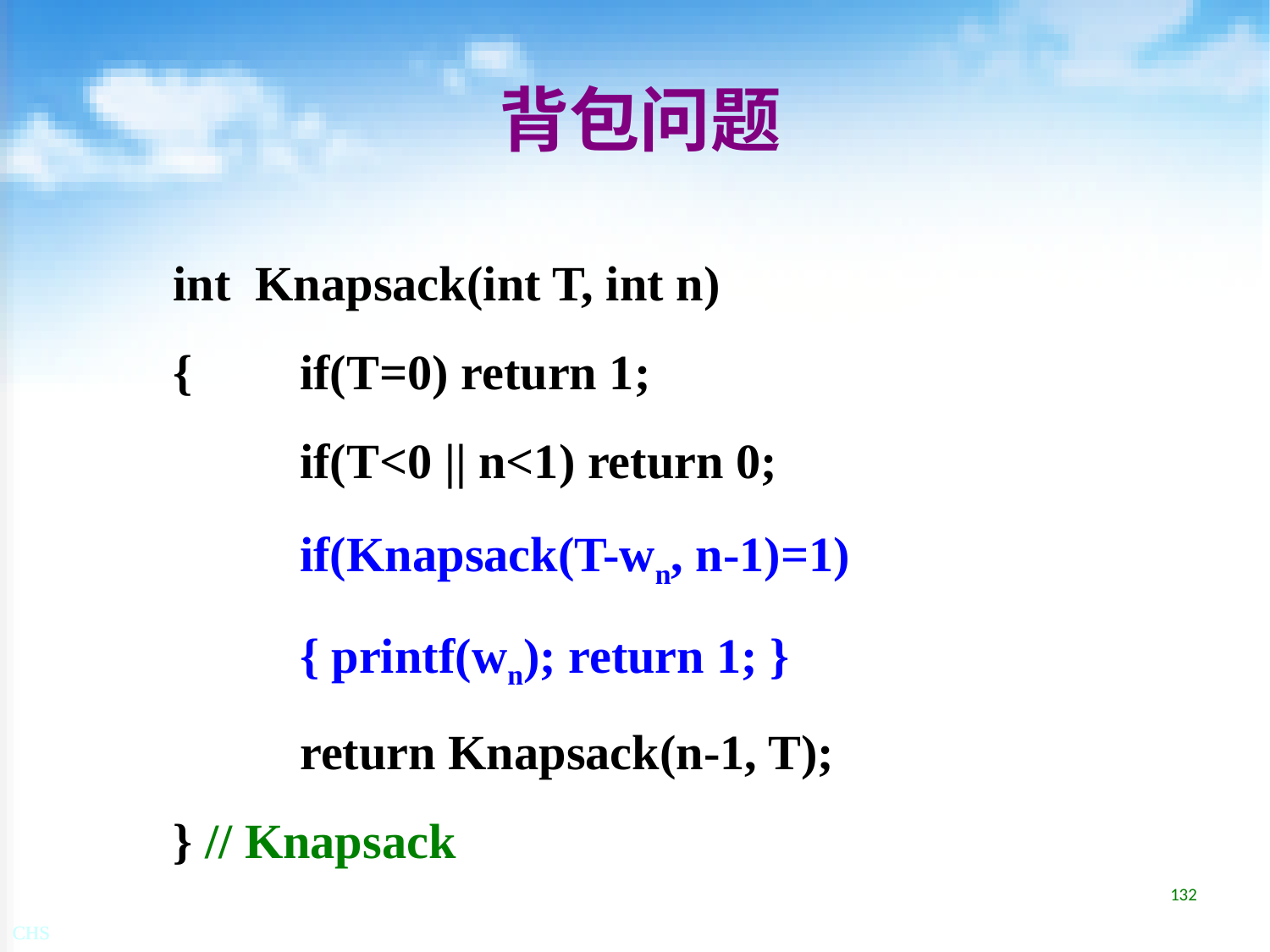

# 背包问题
int  Knapsack(int T, int n)
{	if(T=0) return 1;
	if(T<0 || n<1) return 0;
	if(Knapsack(T-wn, n-1)=1)
	{ printf(wn); return 1; }
	return Knapsack(n-1, T);
} // Knapsack
132